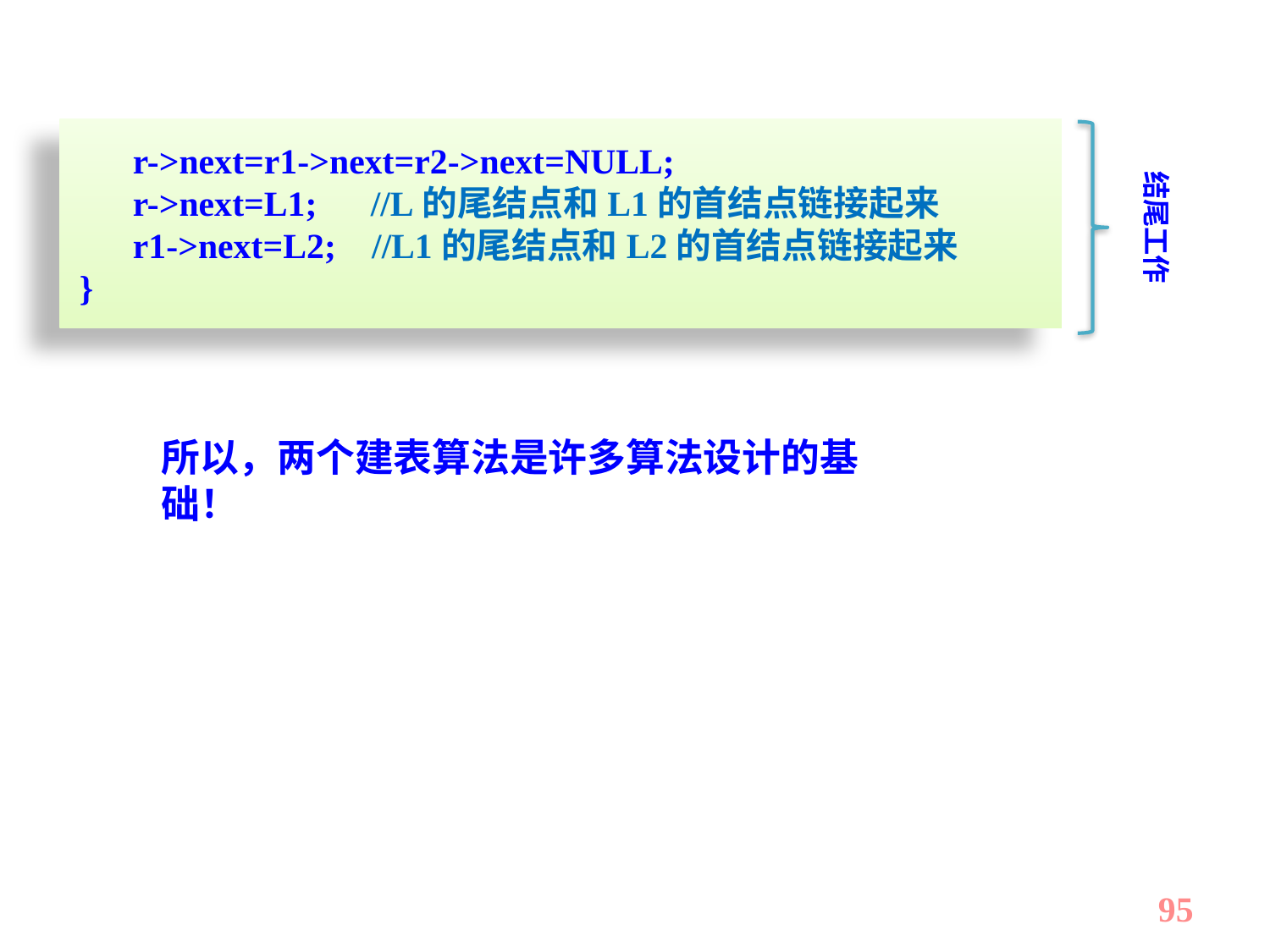

r->next=r1->next=r2->next=NULL;
      r->next=L1;      //L的尾结点和L1的首结点链接起来
      r1->next=L2;    //L1的尾结点和L2的首结点链接起来
}

结尾工作
所以，两个建表算法是许多算法设计的基础！
95